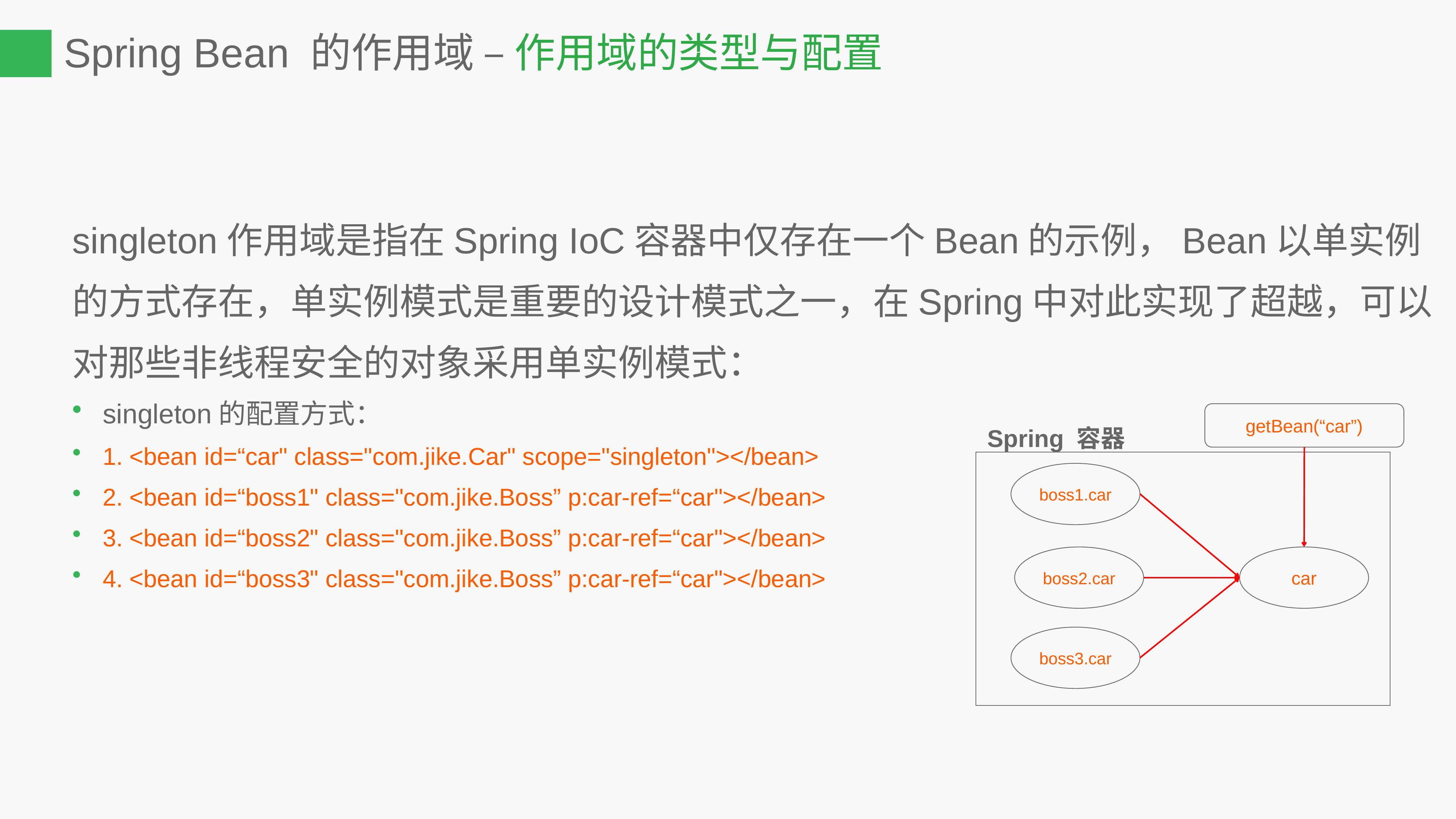

Spring Bean 的作用域 – 作用域的类型与配置

singleton作用域是指在Spring IoC容器中仅存在一个Bean的示例，Bean以单实例的方式存在，单实例模式是重要的设计模式之一，在Spring中对此实现了超越，可以对那些非线程安全的对象采用单实例模式：
singleton的配置方式：
1. <bean id=“car" class="com.jike.Car" scope="singleton"></bean>
2. <bean id=“boss1" class="com.jike.Boss” p:car-ref=“car"></bean>
3. <bean id=“boss2" class="com.jike.Boss” p:car-ref=“car"></bean>
4. <bean id=“boss3" class="com.jike.Boss” p:car-ref=“car"></bean>

getBean(“car”)
Spring 容器

boss1.car
boss2.car
car
boss3.car